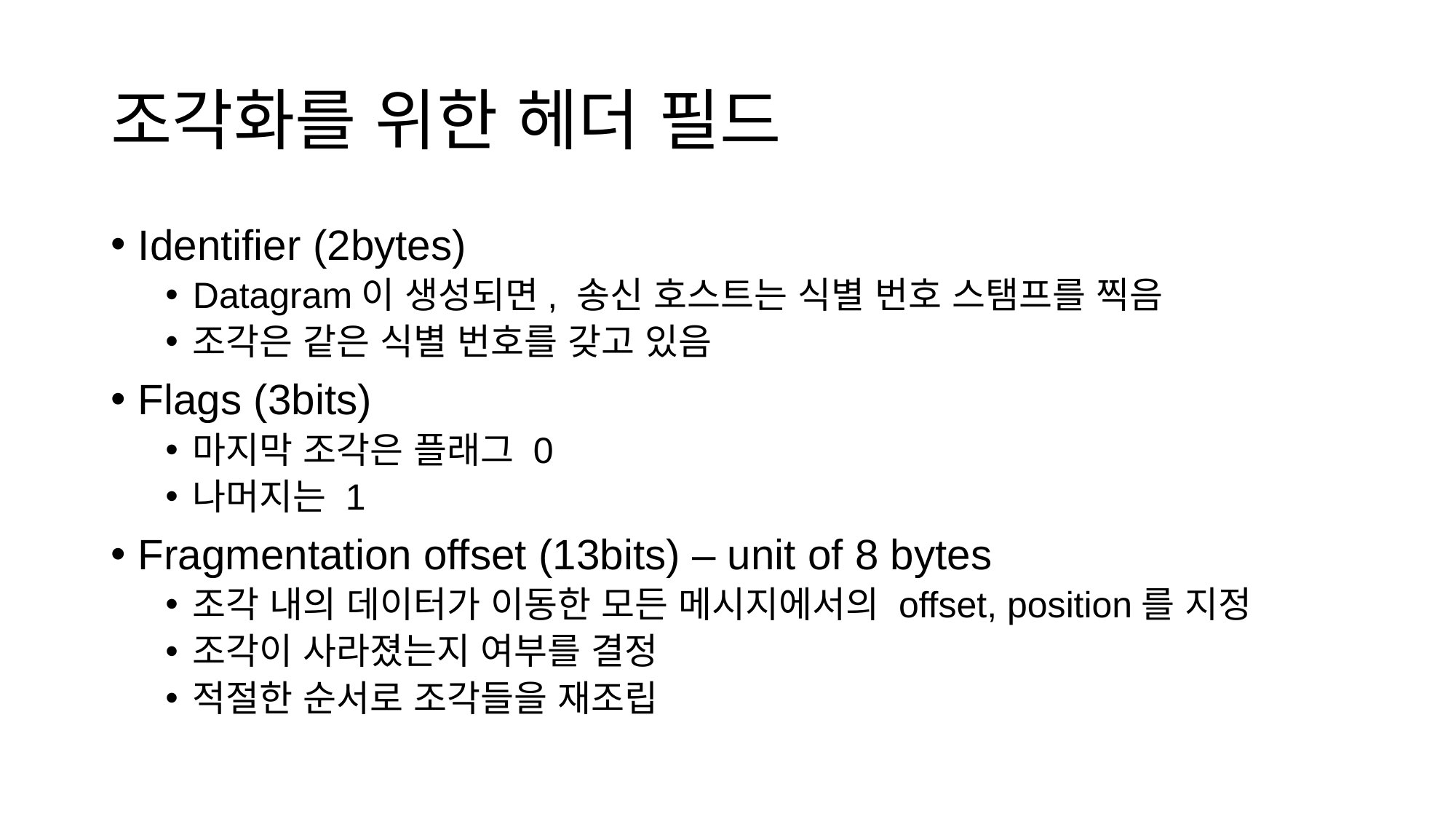

# 조각화를 위한 헤더 필드
Identifier (2bytes)
Datagram이 생성되면, 송신 호스트는 식별 번호 스탬프를 찍음
조각은 같은 식별 번호를 갖고 있음
Flags (3bits)
마지막 조각은 플래그 0
나머지는 1
Fragmentation offset (13bits) – unit of 8 bytes
조각 내의 데이터가 이동한 모든 메시지에서의 offset, position를 지정
조각이 사라졌는지 여부를 결정
적절한 순서로 조각들을 재조립